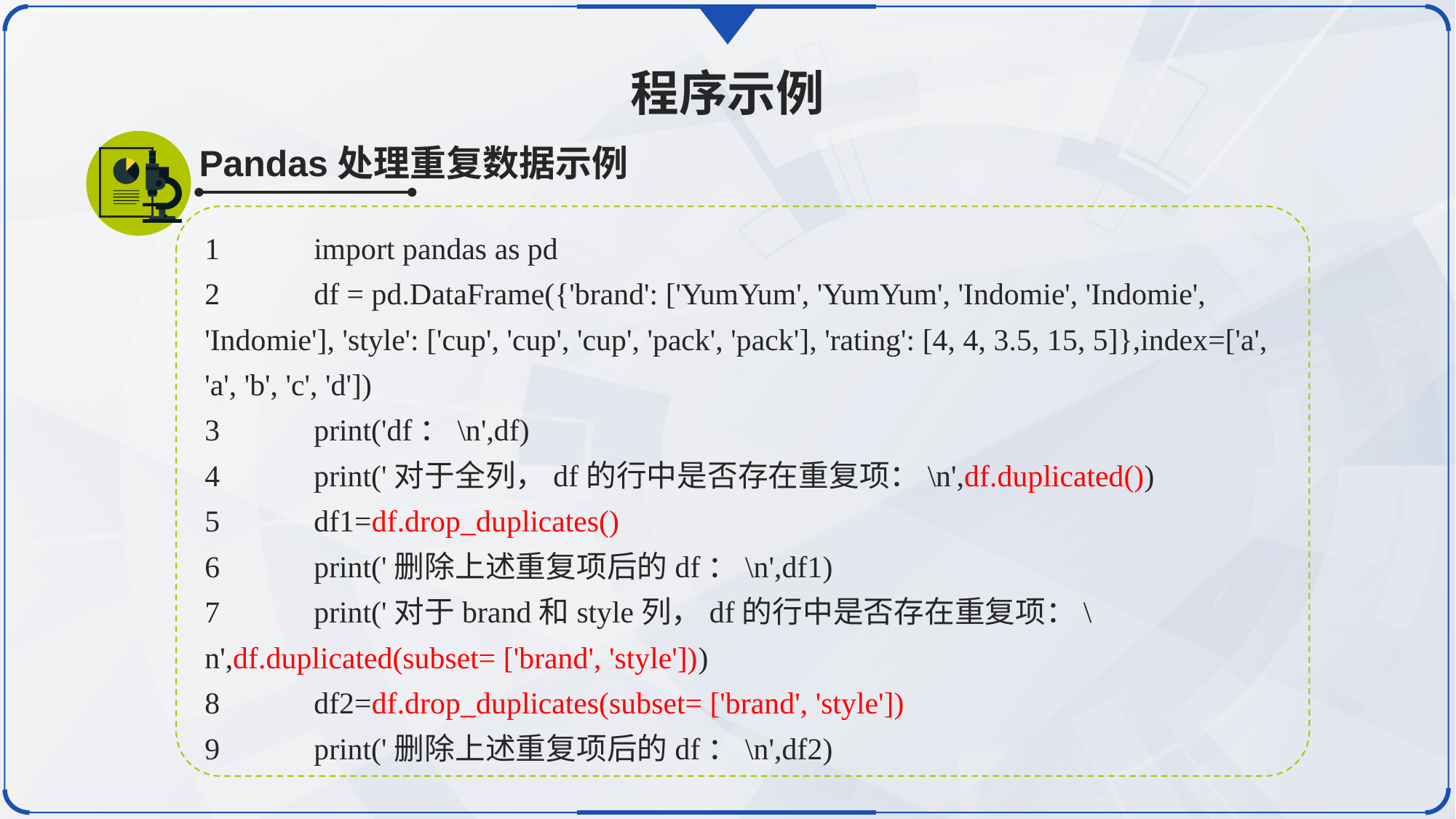

程序示例

Pandas处理重复数据示例

1	import pandas as pd
2	df = pd.DataFrame({'brand': ['YumYum', 'YumYum', 'Indomie', 'Indomie', 'Indomie'], 'style': ['cup', 'cup', 'cup', 'pack', 'pack'], 'rating': [4, 4, 3.5, 15, 5]},index=['a', 'a', 'b', 'c', 'd'])
3	print('df：\n',df)
4	print('对于全列，df的行中是否存在重复项：\n',df.duplicated())
5	df1=df.drop_duplicates()
6	print('删除上述重复项后的df：\n',df1)
7	print('对于brand和style列，df的行中是否存在重复项：\n',df.duplicated(subset= ['brand', 'style']))
8	df2=df.drop_duplicates(subset= ['brand', 'style'])
9	print('删除上述重复项后的df：\n',df2)